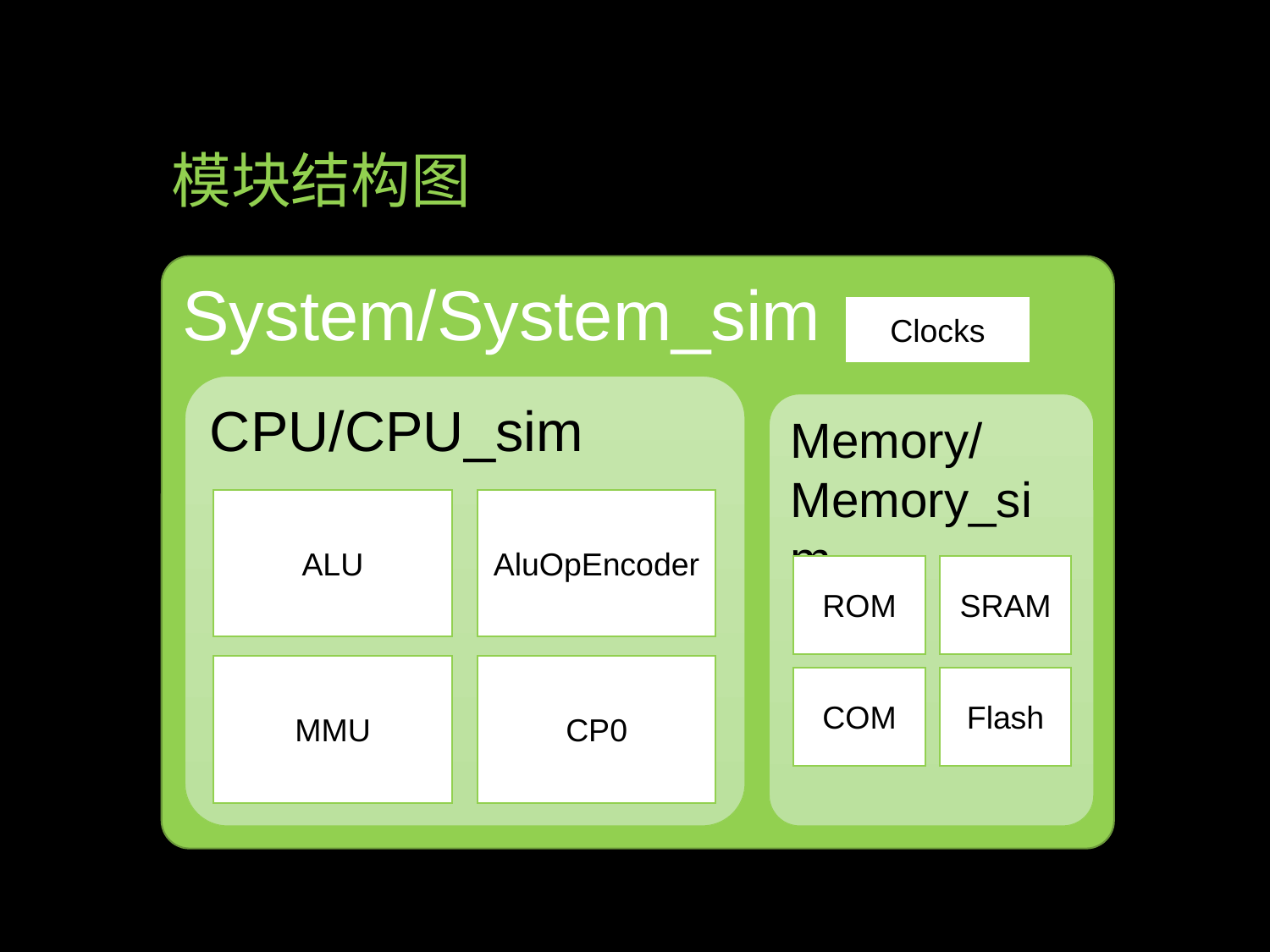

# 模块结构图
System/System_sim
Clocks
CPU/CPU_sim
ALU
AluOpEncoder
MMU
CP0
Memory/
Memory_sim
ROM
SRAM
COM
Flash